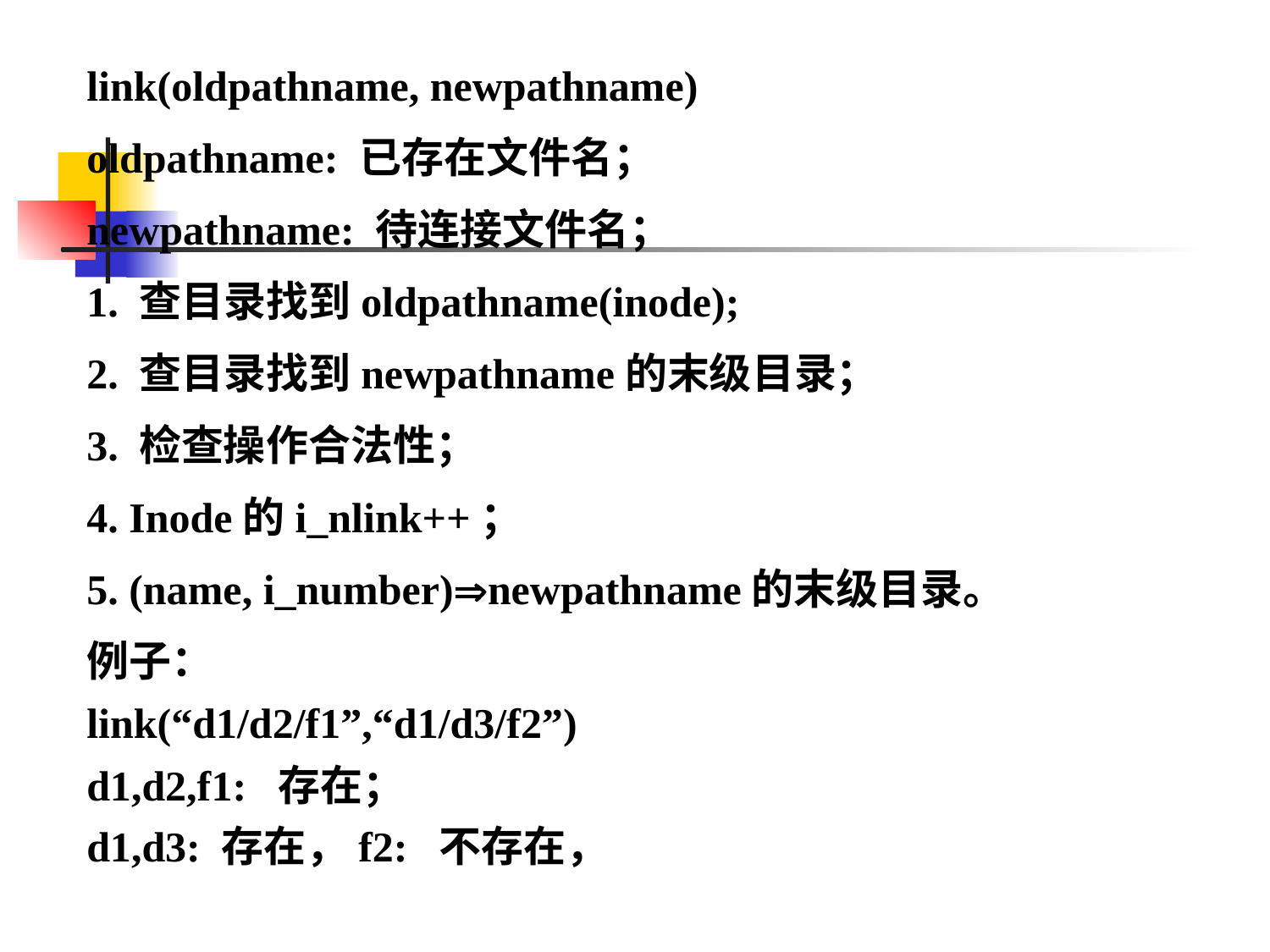

link(oldpathname, newpathname)
oldpathname: 已存在文件名；
newpathname: 待连接文件名；
1. 查目录找到oldpathname(inode);
2. 查目录找到newpathname的末级目录；
3. 检查操作合法性；
4. Inode的i_nlink++；
5. (name, i_number)⇒newpathname的末级目录。
例子：
link(“d1/d2/f1”,“d1/d3/f2”)
d1,d2,f1:  存在；
d1,d3: 存在，f2:  不存在，